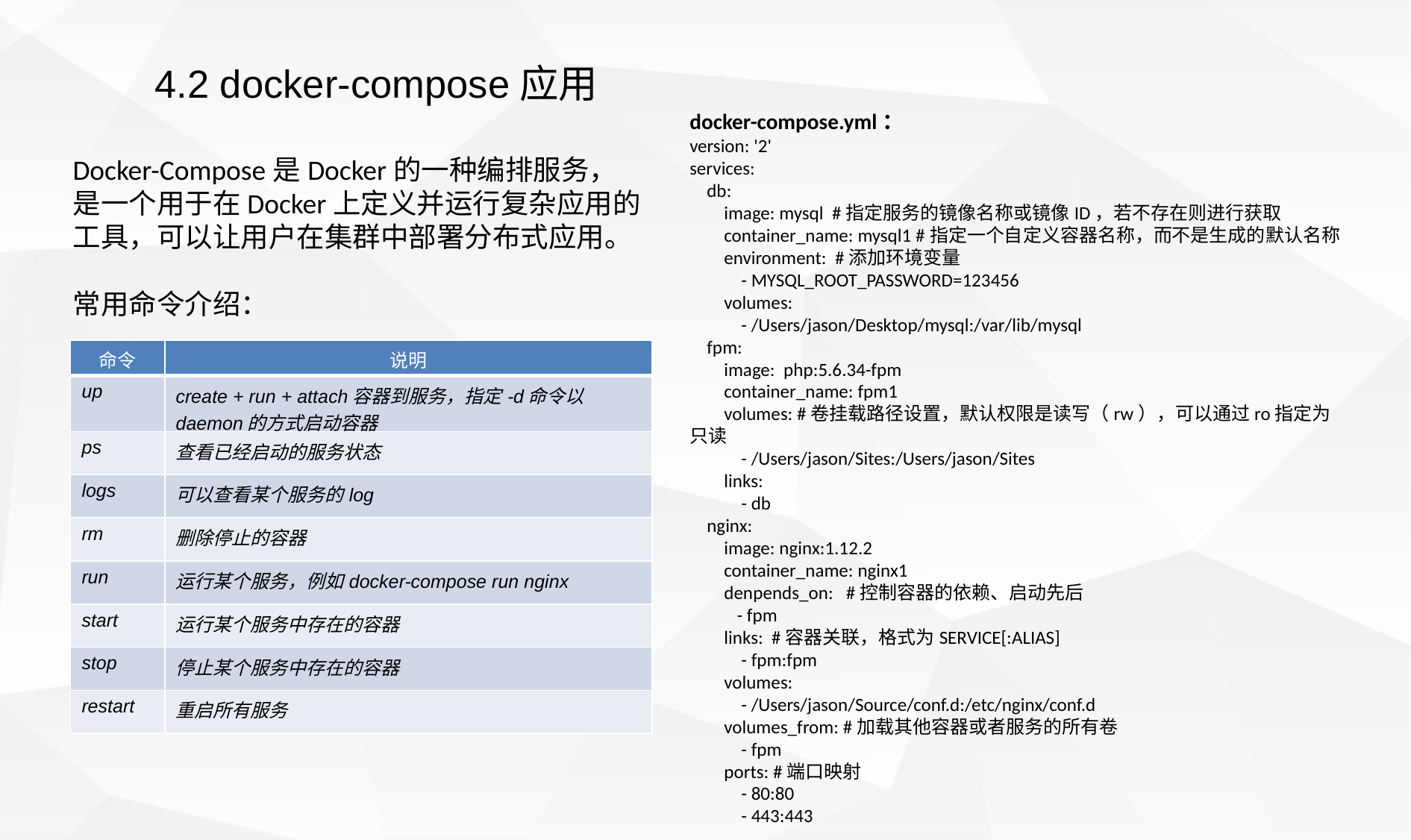

4.2 docker-compose应用
docker-compose.yml：
version: '2'
services:
    db:
        image: mysql  #指定服务的镜像名称或镜像ID，若不存在则进行获取
        container_name: mysql1 #指定一个自定义容器名称，而不是生成的默认名称
        environment:  #添加环境变量
            - MYSQL_ROOT_PASSWORD=123456
        volumes:
            - /Users/jason/Desktop/mysql:/var/lib/mysql
    fpm:
        image:  php:5.6.34-fpm
        container_name: fpm1
        volumes: #卷挂载路径设置，默认权限是读写（rw），可以通过ro指定为只读
            - /Users/jason/Sites:/Users/jason/Sites
        links:
            - db
    nginx:
        image: nginx:1.12.2
        container_name: nginx1
        denpends_on:   #控制容器的依赖、启动先后
           - fpm
        links:  #容器关联，格式为SERVICE[:ALIAS]
            - fpm:fpm
        volumes:
            - /Users/jason/Source/conf.d:/etc/nginx/conf.d
        volumes_from: #加载其他容器或者服务的所有卷
            - fpm
        ports: #端口映射
            - 80:80
            - 443:443
Docker-Compose是Docker的一种编排服务，是一个用于在Docker上定义并运行复杂应用的工具，可以让用户在集群中部署分布式应用。

常用命令介绍：
| 命令 | 说明 |
| --- | --- |
| up | create + run + attach容器到服务，指定-d命令以daemon的方式启动容器 |
| ps | 查看已经启动的服务状态 |
| logs | 可以查看某个服务的log |
| rm | 删除停止的容器 |
| run | 运行某个服务，例如docker-compose run nginx |
| start | 运行某个服务中存在的容器 |
| stop | 停止某个服务中存在的容器 |
| restart | 重启所有服务 |